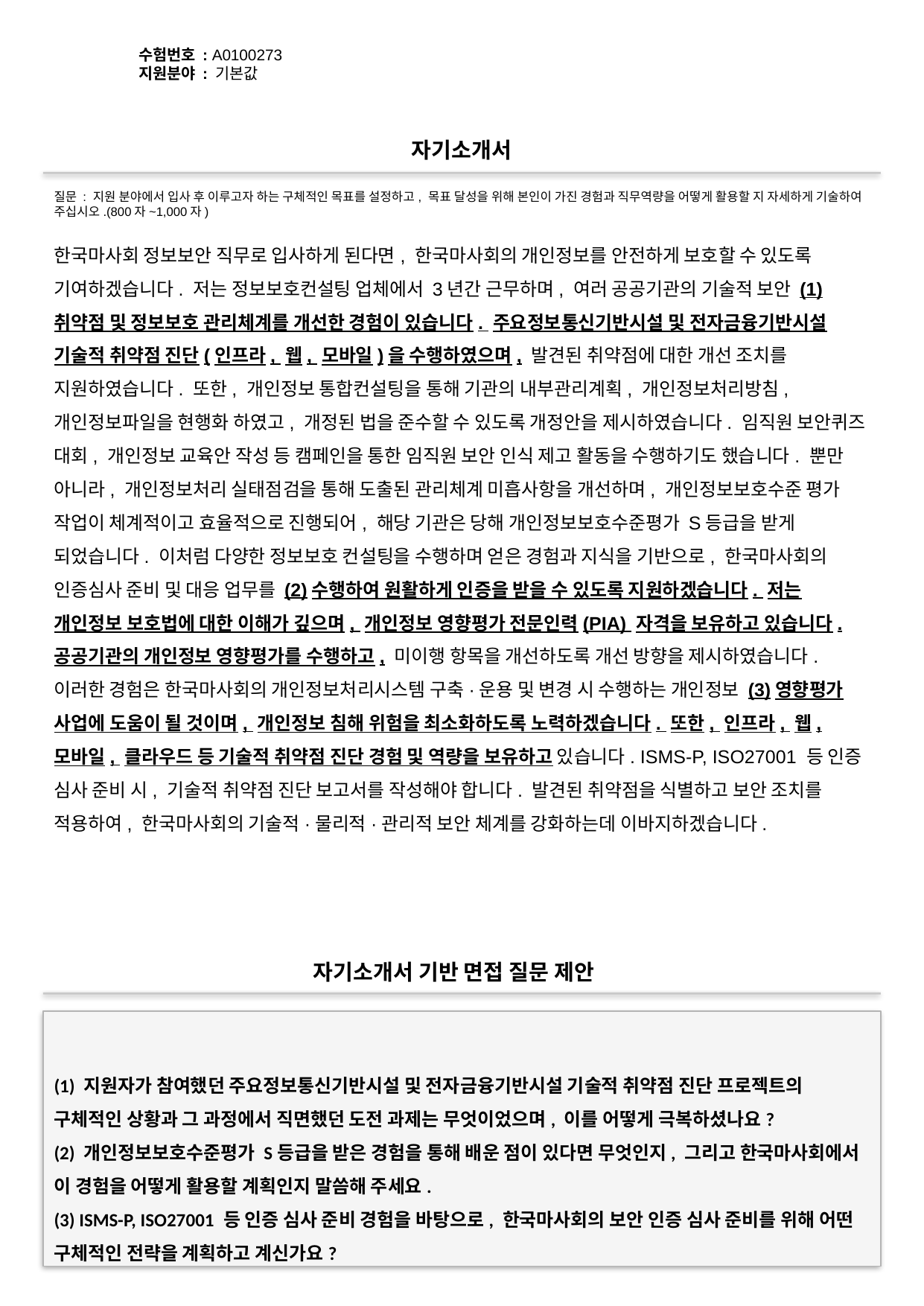

수험번호 : A0100273
지원분야 : 기본값
#

자기소개서

질문 : 지원 분야에서 입사 후 이루고자 하는 구체적인 목표를 설정하고, 목표 달성을 위해 본인이 가진 경험과 직무역량을 어떻게 활용할 지 자세하게 기술하여 주십시오.(800자~1,000자)

한국마사회 정보보안 직무로 입사하게 된다면, 한국마사회의 개인정보를 안전하게 보호할 수 있도록 기여하겠습니다. 저는 정보보호컨설팅 업체에서 3년간 근무하며, 여러 공공기관의 기술적 보안 (1)취약점 및 정보보호 관리체계를 개선한 경험이 있습니다. 주요정보통신기반시설 및 전자금융기반시설 기술적 취약점 진단(인프라, 웹, 모바일)을 수행하였으며, 발견된 취약점에 대한 개선 조치를 지원하였습니다. 또한, 개인정보 통합컨설팅을 통해 기관의 내부관리계획, 개인정보처리방침, 개인정보파일을 현행화 하였고, 개정된 법을 준수할 수 있도록 개정안을 제시하였습니다. 임직원 보안퀴즈 대회, 개인정보 교육안 작성 등 캠페인을 통한 임직원 보안 인식 제고 활동을 수행하기도 했습니다. 뿐만 아니라, 개인정보처리 실태점검을 통해 도출된 관리체계 미흡사항을 개선하며, 개인정보보호수준 평가 작업이 체계적이고 효율적으로 진행되어, 해당 기관은 당해 개인정보보호수준평가 S등급을 받게 되었습니다. 이처럼 다양한 정보보호 컨설팅을 수행하며 얻은 경험과 지식을 기반으로, 한국마사회의 인증심사 준비 및 대응 업무를 (2)수행하여 원활하게 인증을 받을 수 있도록 지원하겠습니다. 저는 개인정보 보호법에 대한 이해가 깊으며, 개인정보 영향평가 전문인력(PIA) 자격을 보유하고 있습니다. 공공기관의 개인정보 영향평가를 수행하고, 미이행 항목을 개선하도록 개선 방향을 제시하였습니다. 이러한 경험은 한국마사회의 개인정보처리시스템 구축·운용 및 변경 시 수행하는 개인정보 (3)영향평가 사업에 도움이 될 것이며, 개인정보 침해 위험을 최소화하도록 노력하겠습니다. 또한, 인프라, 웹, 모바일, 클라우드 등 기술적 취약점 진단 경험 및 역량을 보유하고 있습니다. ISMS-P, ISO27001 등 인증 심사 준비 시, 기술적 취약점 진단 보고서를 작성해야 합니다. 발견된 취약점을 식별하고 보안 조치를 적용하여, 한국마사회의 기술적·물리적·관리적 보안 체계를 강화하는데 이바지하겠습니다.

자기소개서 기반 면접 질문 제안

(1) 지원자가 참여했던 주요정보통신기반시설 및 전자금융기반시설 기술적 취약점 진단 프로젝트의 구체적인 상황과 그 과정에서 직면했던 도전 과제는 무엇이었으며, 이를 어떻게 극복하셨나요?
(2) 개인정보보호수준평가 S등급을 받은 경험을 통해 배운 점이 있다면 무엇인지, 그리고 한국마사회에서 이 경험을 어떻게 활용할 계획인지 말씀해 주세요.
(3) ISMS-P, ISO27001 등 인증 심사 준비 경험을 바탕으로, 한국마사회의 보안 인증 심사 준비를 위해 어떤 구체적인 전략을 계획하고 계신가요?